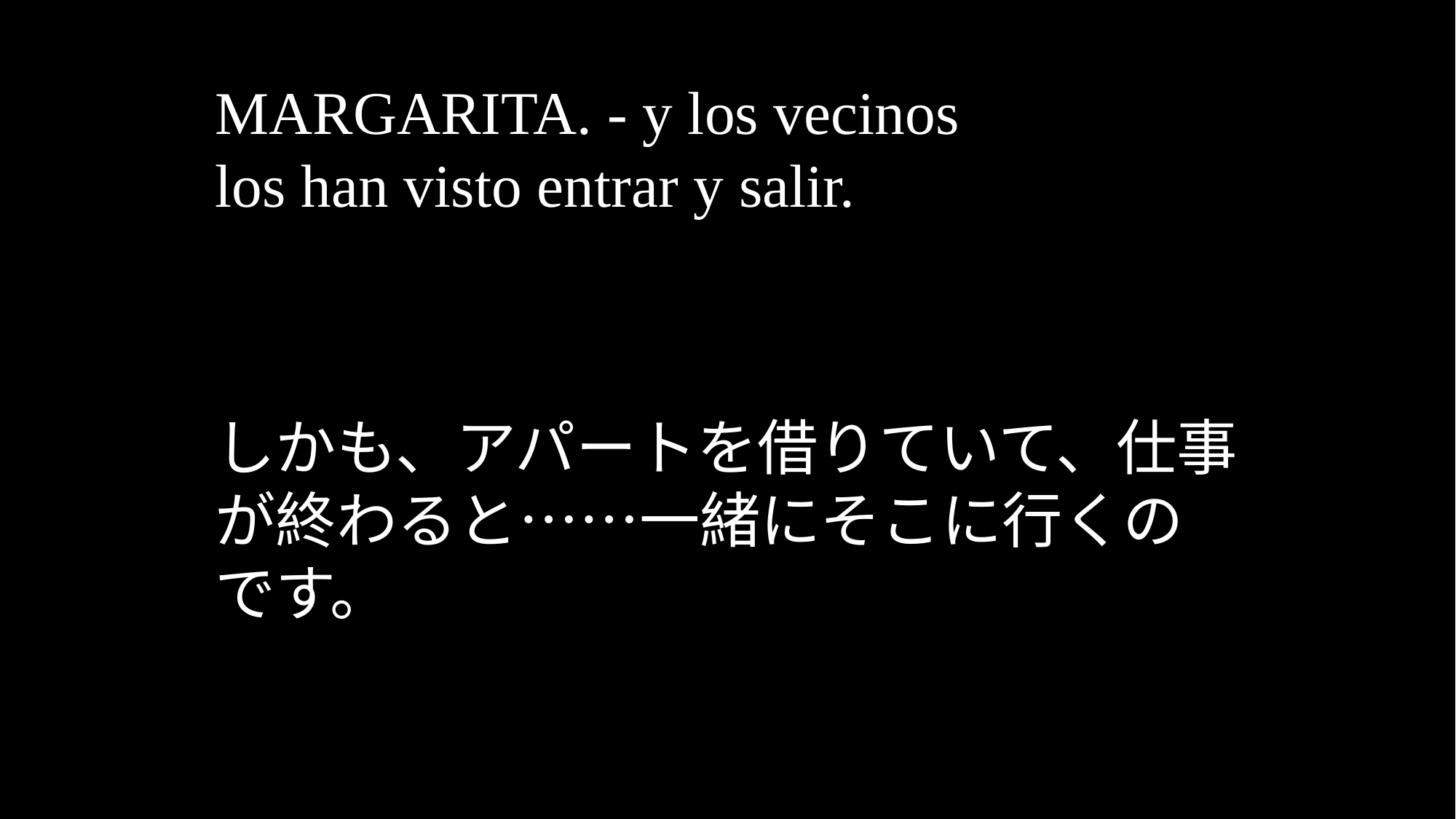

MARGARITA. - y los vecinos los han visto entrar y salir.

しかも、アパートを借りていて、仕事が終わると……一緒にそこに行くのです。